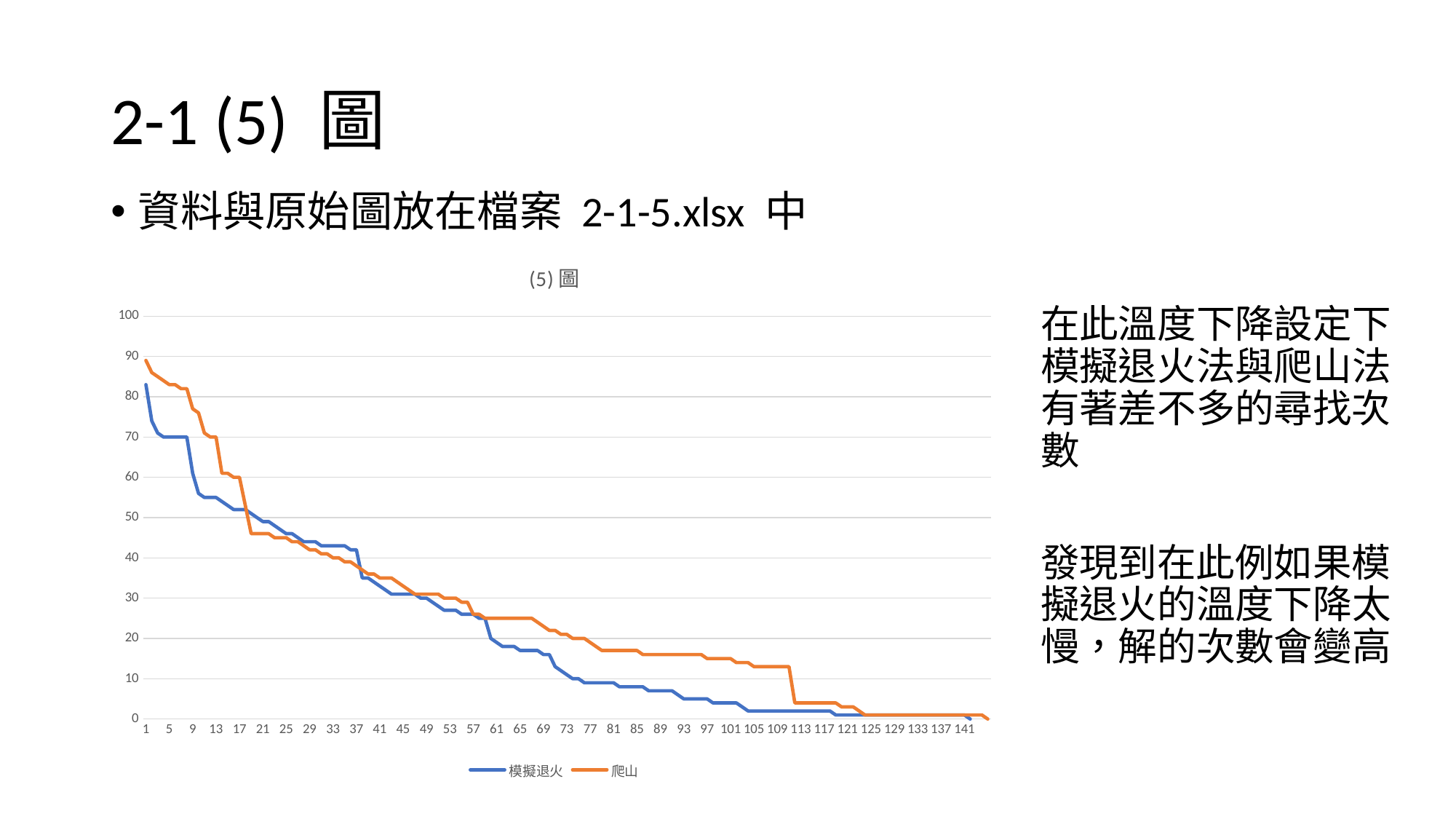

# 2-1 (5) 圖
資料與原始圖放在檔案 2-1-5.xlsx 中

### Chart: (5)圖

| Category | 模擬退火 | 爬山 |
|---|---|---|
在此溫度下降設定下模擬退火法與爬山法有著差不多的尋找次數

發現到在此例如果模擬退火的溫度下降太慢，解的次數會變高